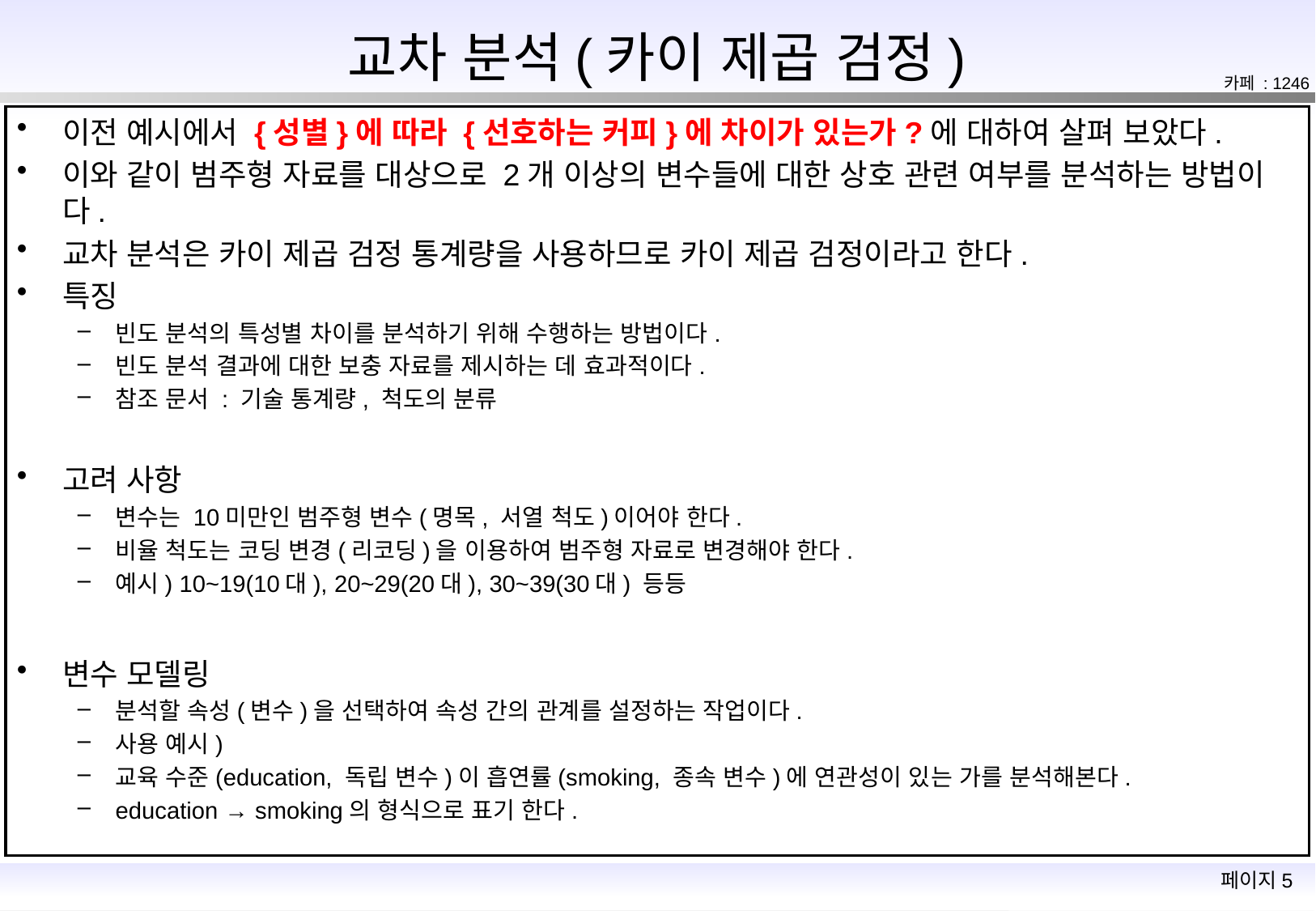

# 교차 분석(카이 제곱 검정)
카페 : 1246
이전 예시에서 {성별}에 따라 {선호하는 커피}에 차이가 있는가?에 대하여 살펴 보았다.
이와 같이 범주형 자료를 대상으로 2개 이상의 변수들에 대한 상호 관련 여부를 분석하는 방법이다.
교차 분석은 카이 제곱 검정 통계량을 사용하므로 카이 제곱 검정이라고 한다.
특징
빈도 분석의 특성별 차이를 분석하기 위해 수행하는 방법이다.
빈도 분석 결과에 대한 보충 자료를 제시하는 데 효과적이다.
참조 문서 : 기술 통계량, 척도의 분류

고려 사항
변수는 10미만인 범주형 변수(명목, 서열 척도)이어야 한다.
비율 척도는 코딩 변경(리코딩)을 이용하여 범주형 자료로 변경해야 한다.
예시) 10~19(10대), 20~29(20대), 30~39(30대) 등등

변수 모델링
분석할 속성(변수)을 선택하여 속성 간의 관계를 설정하는 작업이다.
사용 예시)
교육 수준(education, 독립 변수)이 흡연률(smoking, 종속 변수)에 연관성이 있는 가를 분석해본다.
education → smoking의 형식으로 표기 한다.